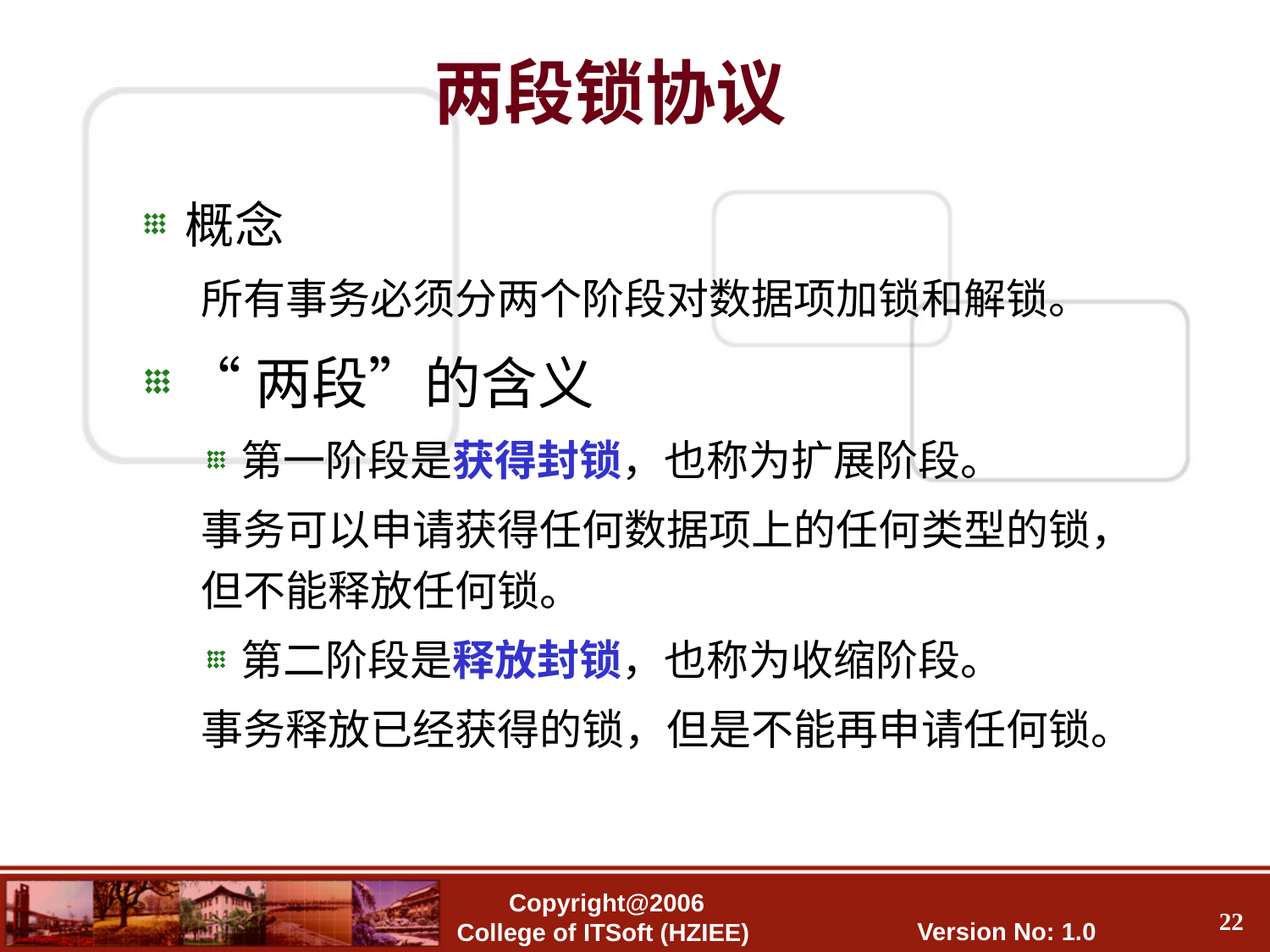

# 两段锁协议
概念
所有事务必须分两个阶段对数据项加锁和解锁。
“两段”的含义
第一阶段是获得封锁，也称为扩展阶段。
事务可以申请获得任何数据项上的任何类型的锁，但不能释放任何锁。
第二阶段是释放封锁，也称为收缩阶段。
事务释放已经获得的锁，但是不能再申请任何锁。